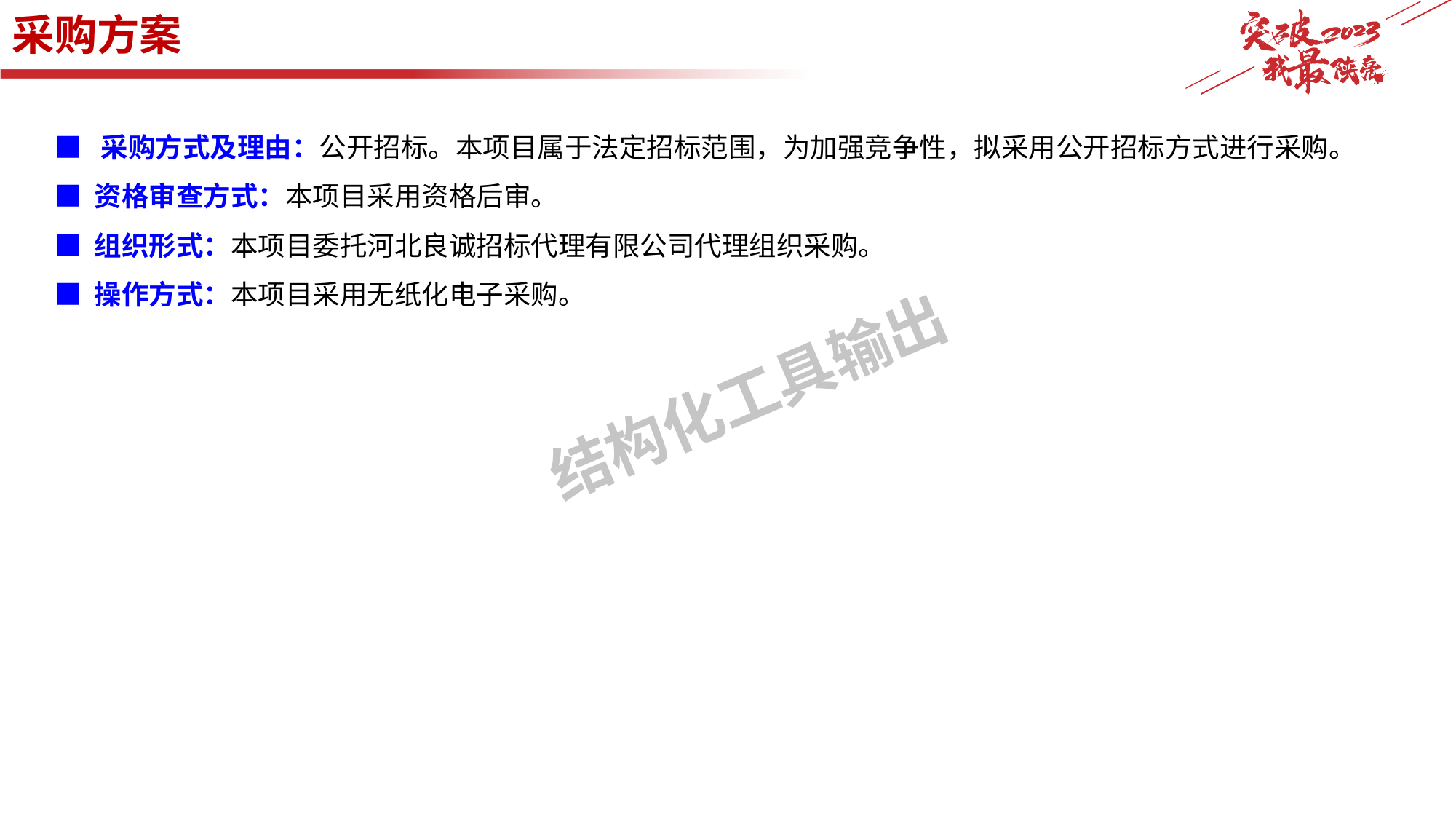

# 采购方案
■  采购方式及理由：公开招标。本项目属于法定招标范围，为加强竞争性，拟采用公开招标方式进行采购。
■  资格审查方式：本项目采用资格后审。
■  组织形式：本项目委托河北良诚招标代理有限公司代理组织采购。
■  操作方式：本项目采用无纸化电子采购。